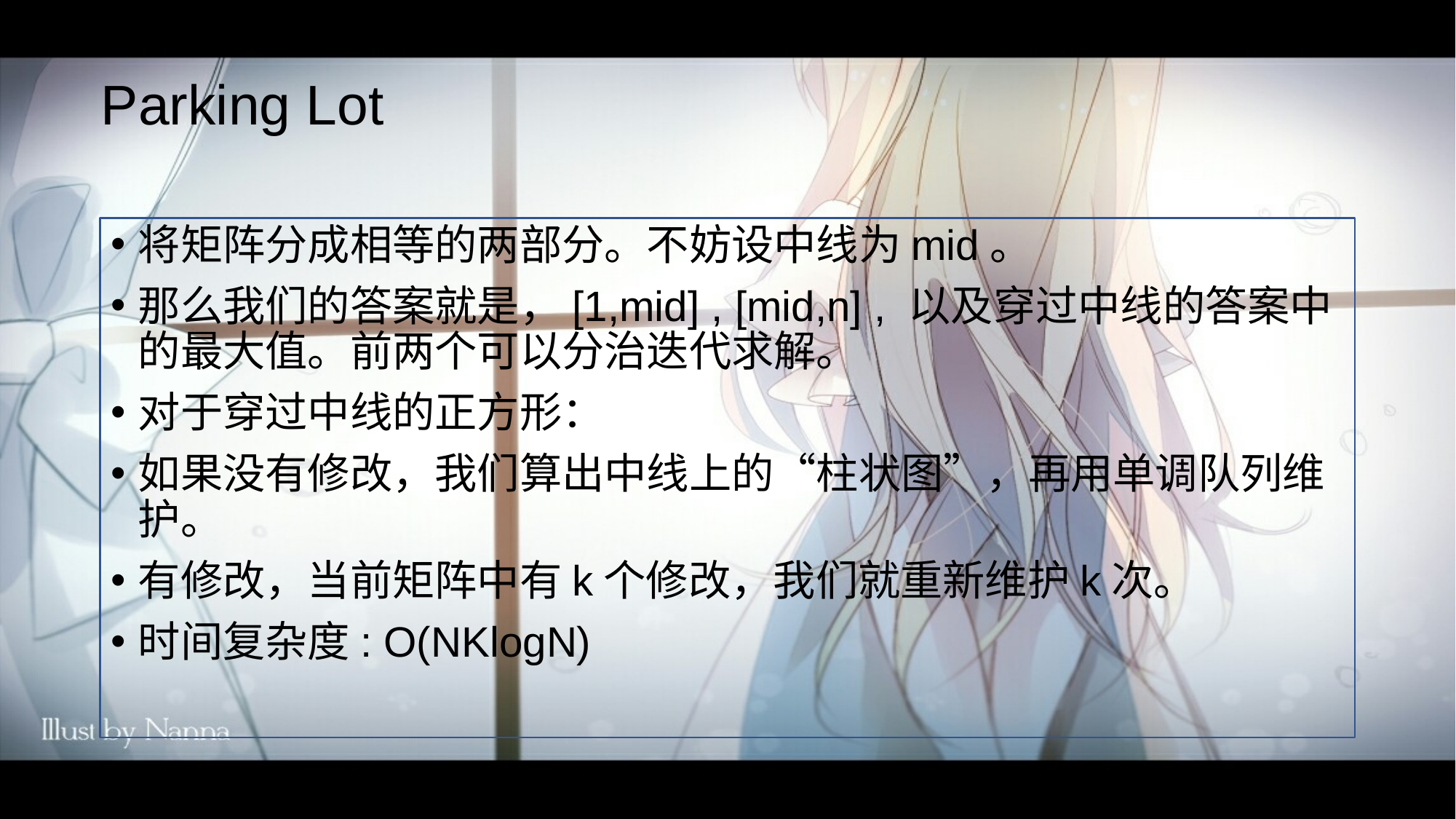

# Parking Lot
将矩阵分成相等的两部分。不妨设中线为mid。
那么我们的答案就是，[1,mid] , [mid,n] , 以及穿过中线的答案中的最大值。前两个可以分治迭代求解。
对于穿过中线的正方形：
如果没有修改，我们算出中线上的“柱状图”，再用单调队列维护。
有修改，当前矩阵中有k个修改，我们就重新维护k次。
时间复杂度: O(NKlogN)